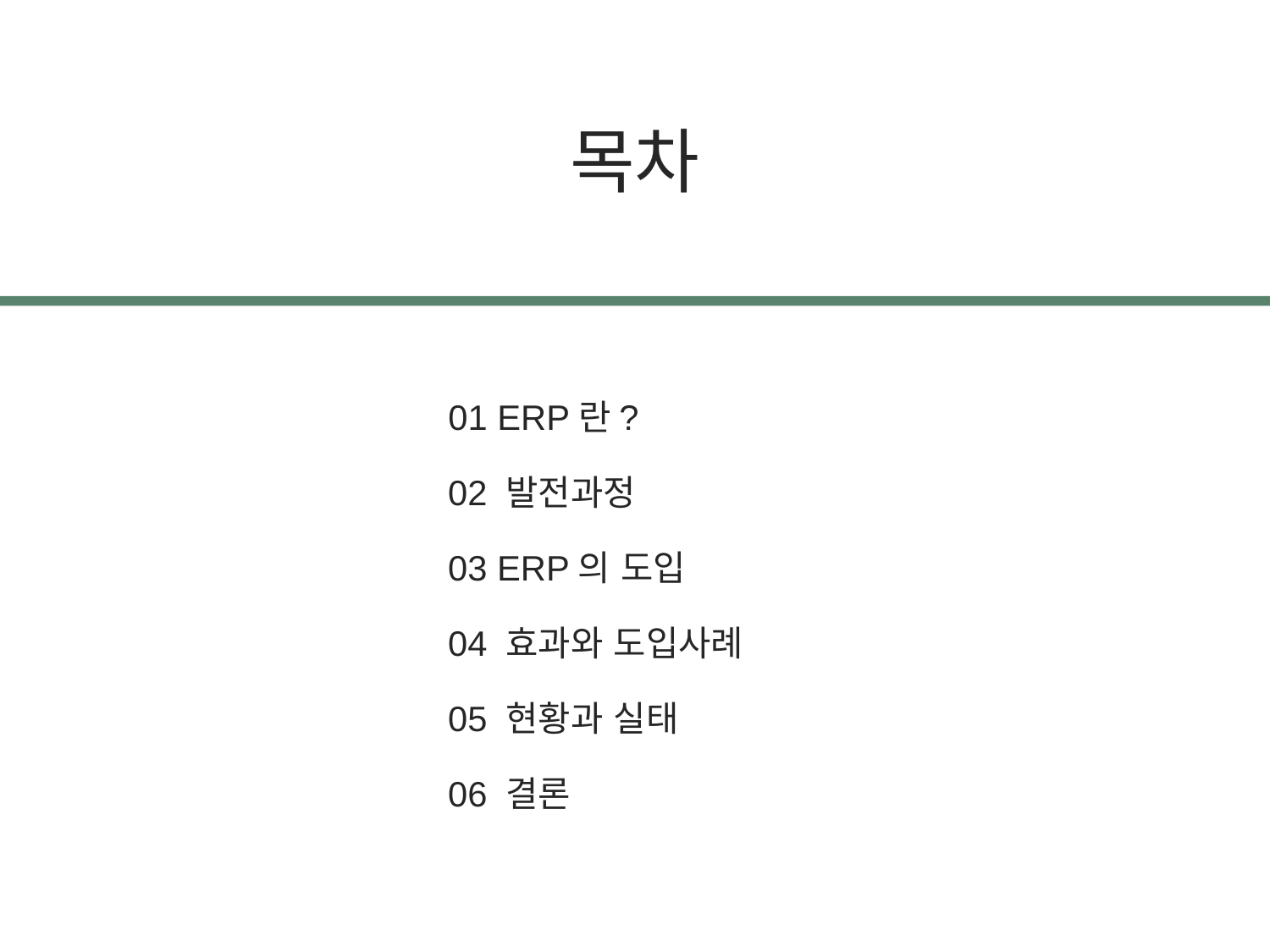

목차

01 ERP란?
02 발전과정
03 ERP의 도입
04 효과와 도입사례
05 현황과 실태
06 결론